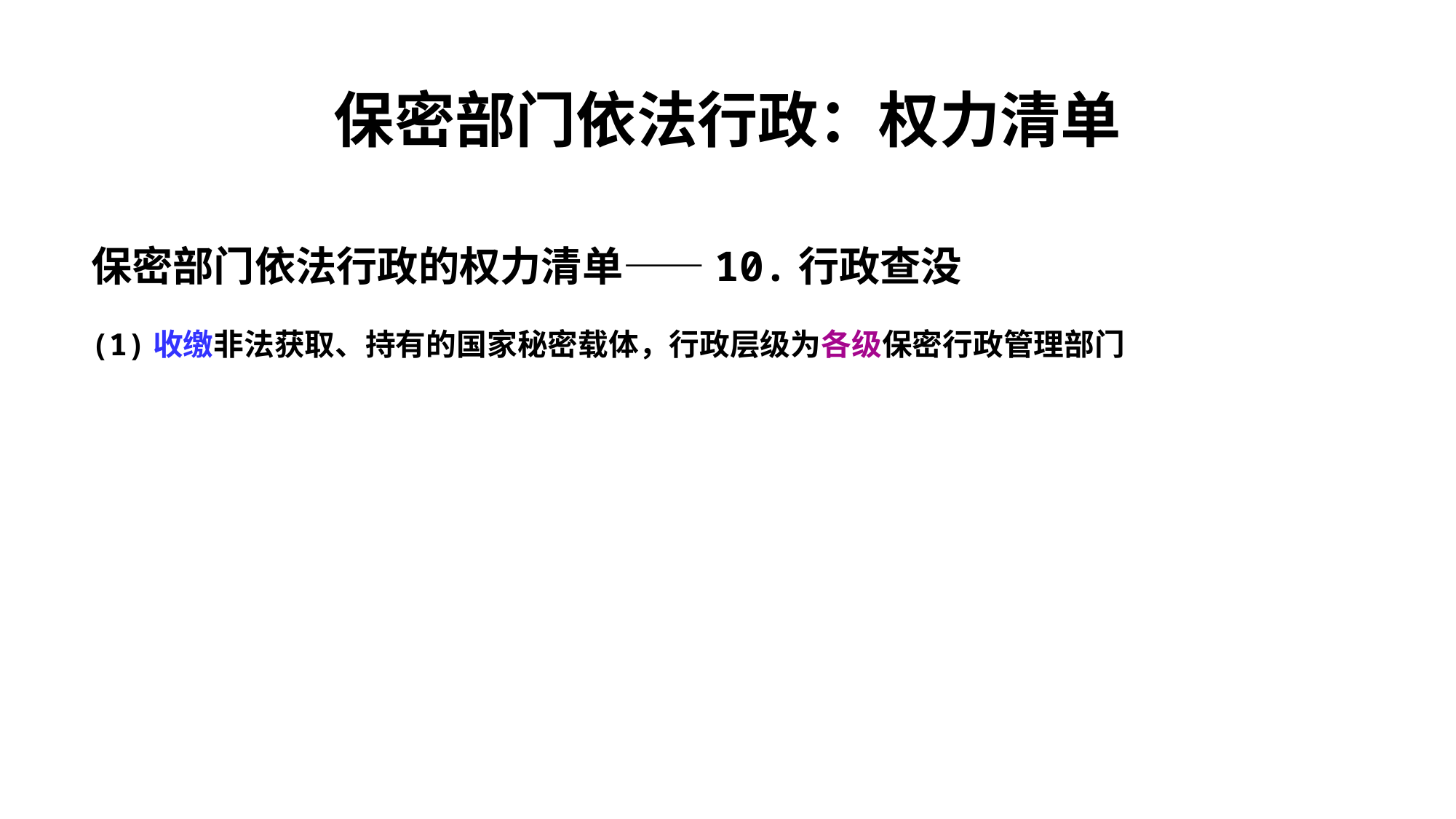

# 保密部门依法行政：权力清单
保密部门依法行政的权力清单——10.行政查没
(1)收缴非法获取、持有的国家秘密载体，行政层级为各级保密行政管理部门